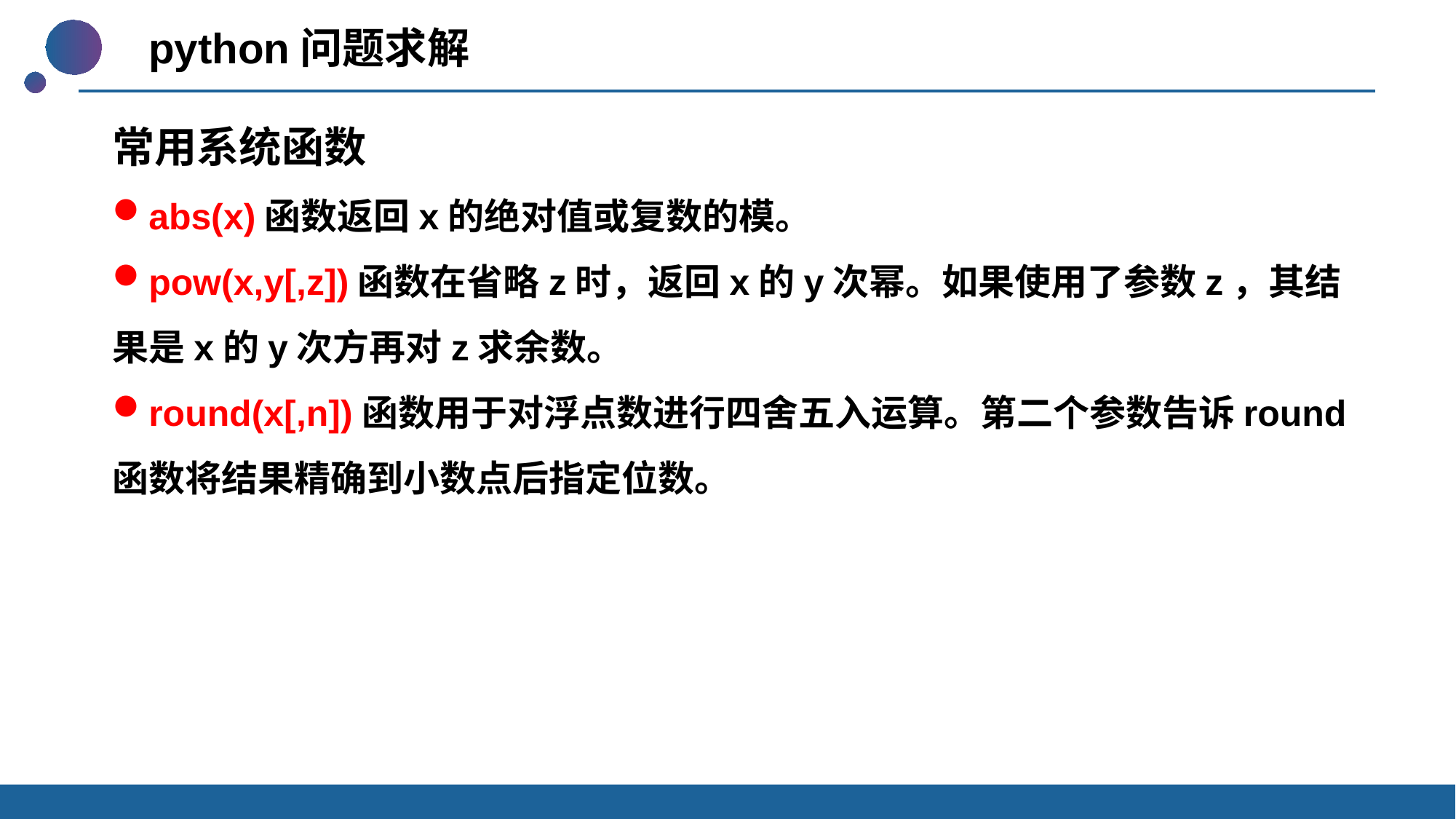

python问题求解

常用系统函数
abs(x)函数返回x的绝对值或复数的模。
pow(x,y[,z])函数在省略z时，返回x的y次幂。如果使用了参数z，其结果是x的y次方再对z求余数。
round(x[,n])函数用于对浮点数进行四舍五入运算。第二个参数告诉round函数将结果精确到小数点后指定位数。